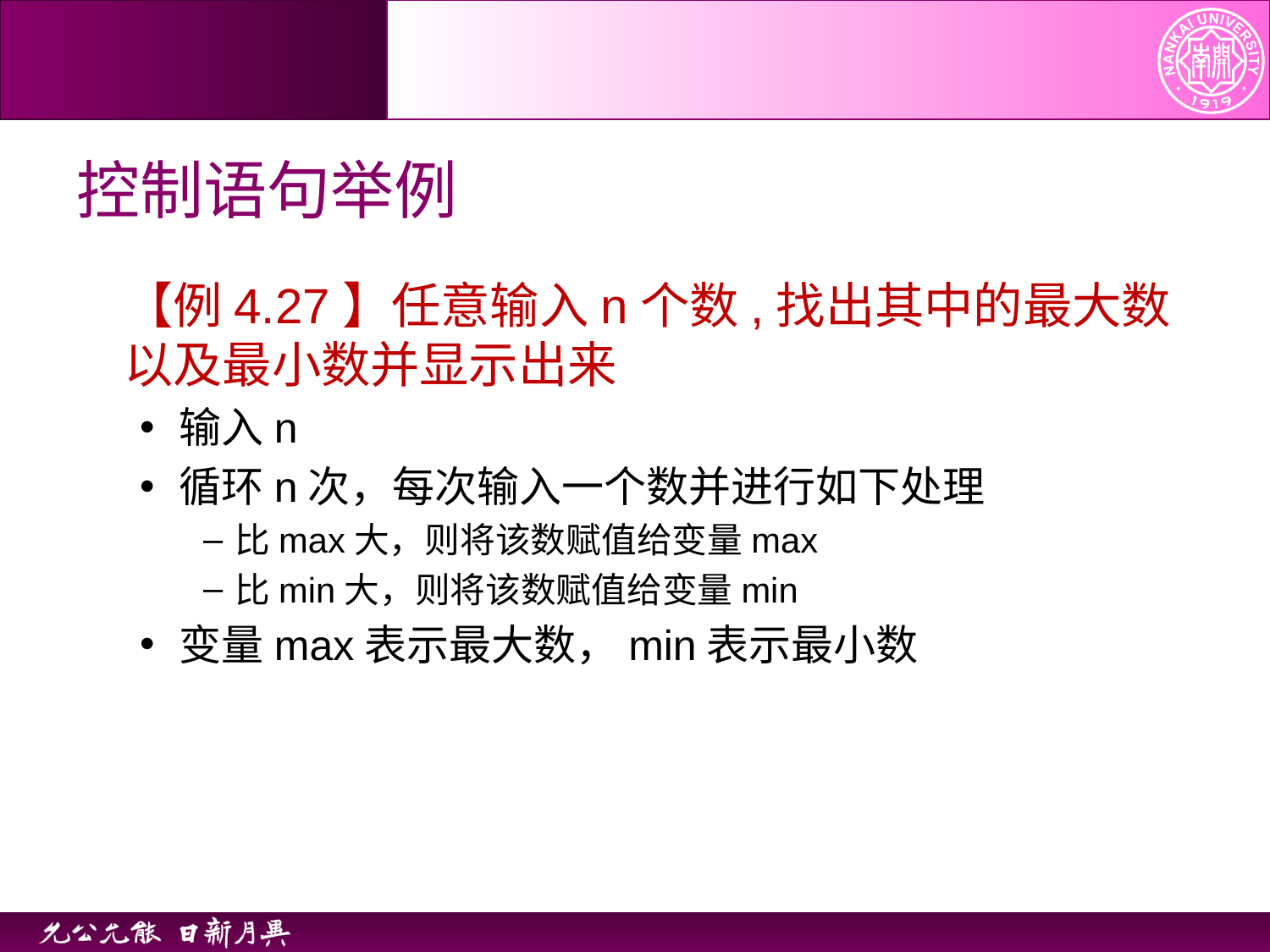

# 控制语句举例
【例4.27】任意输入n个数,找出其中的最大数以及最小数并显示出来
输入n
循环n次，每次输入一个数并进行如下处理
比max大，则将该数赋值给变量max
比min大，则将该数赋值给变量min
变量max表示最大数，min表示最小数